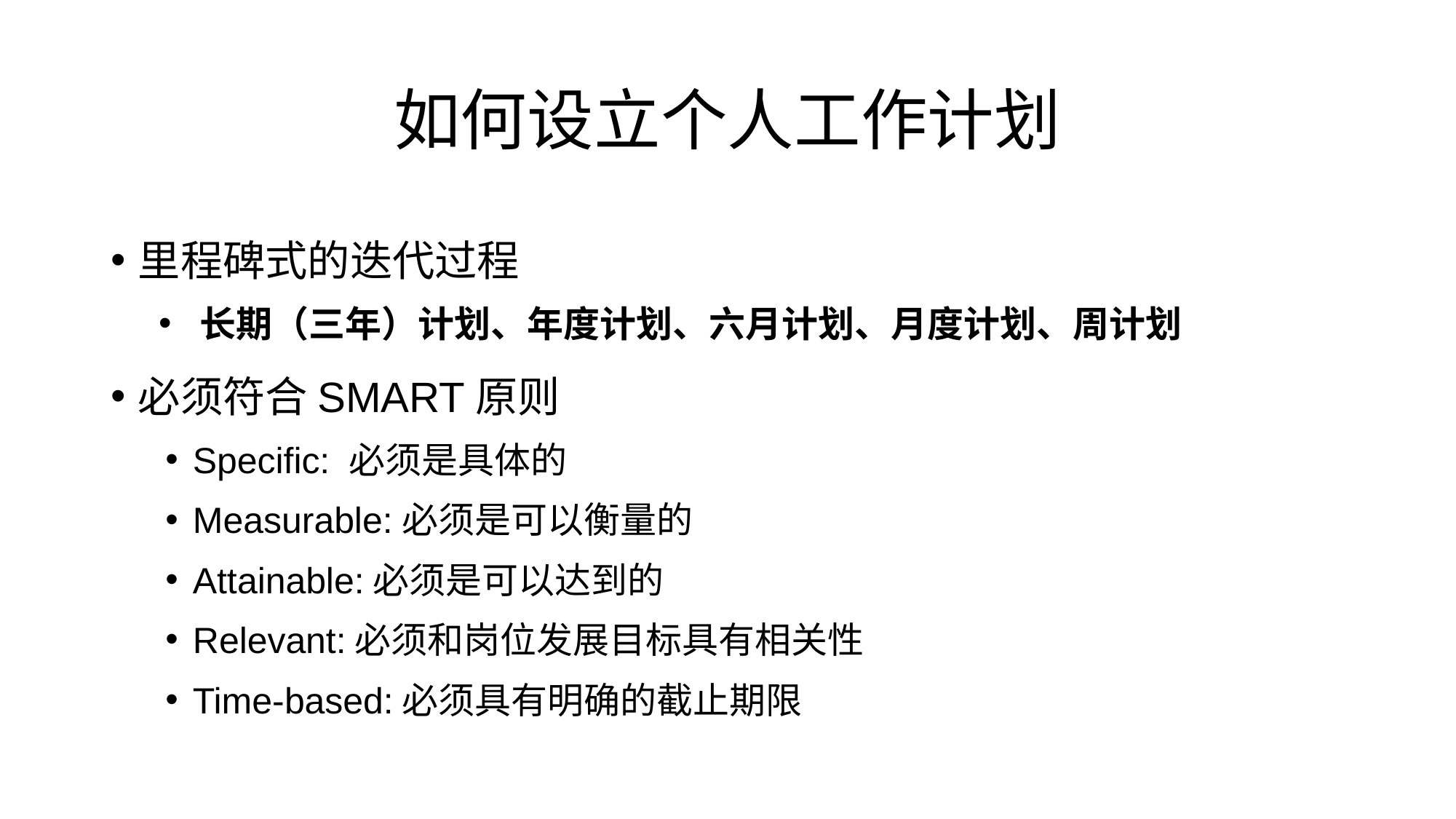

# 如何设立个人工作计划
里程碑式的迭代过程
长期（三年）计划、年度计划、六月计划、月度计划、周计划
必须符合SMART原则
Specific: 必须是具体的
Measurable:必须是可以衡量的
Attainable:必须是可以达到的
Relevant:必须和岗位发展目标具有相关性
Time-based:必须具有明确的截止期限